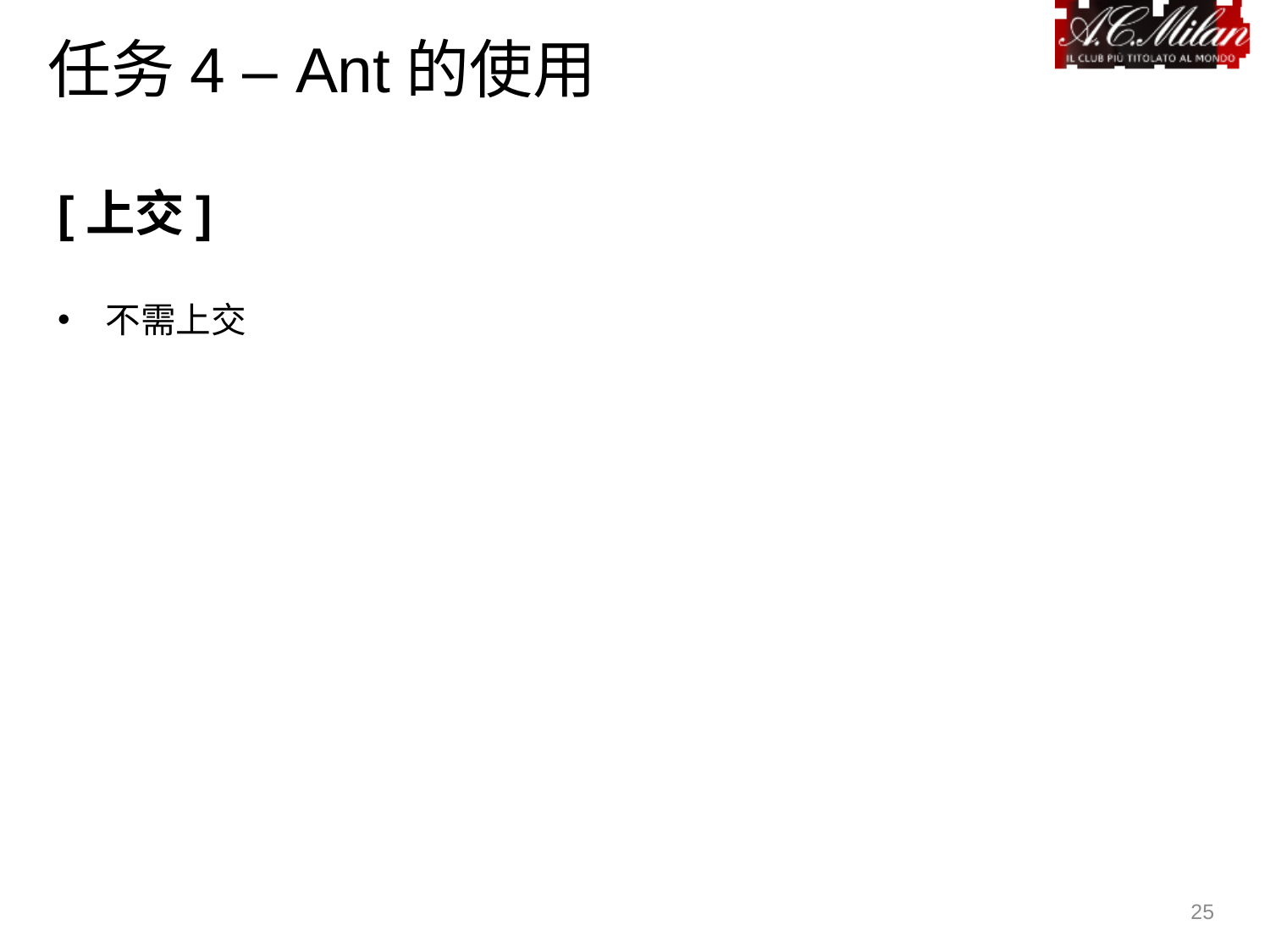

# 任务4 – Ant的使用
[上交]

不需上交
25